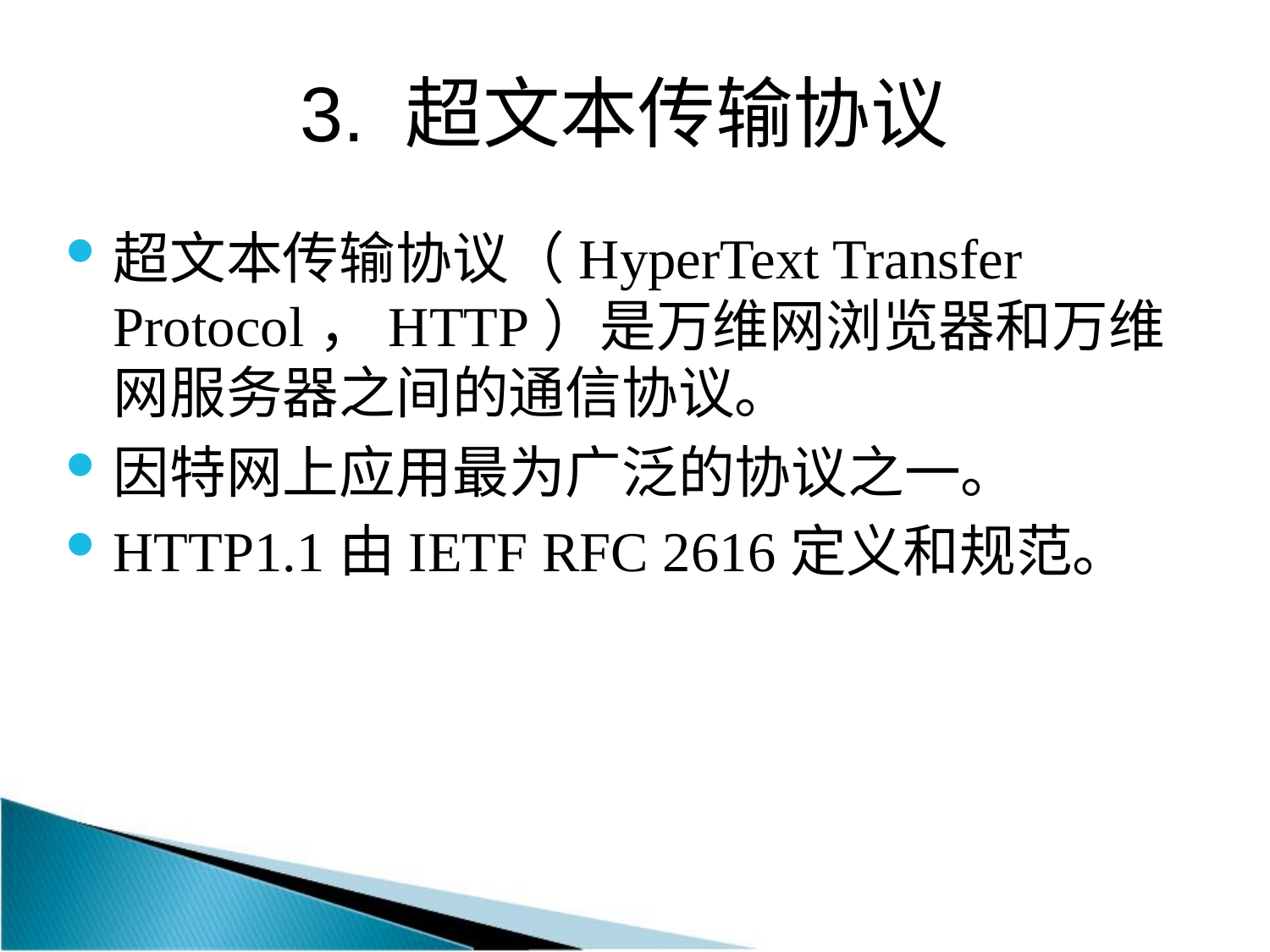

# 3. 超文本传输协议
超文本传输协议（HyperText Transfer Protocol，HTTP）是万维网浏览器和万维网服务器之间的通信协议。
因特网上应用最为广泛的协议之一。
HTTP1.1由IETF RFC 2616定义和规范。